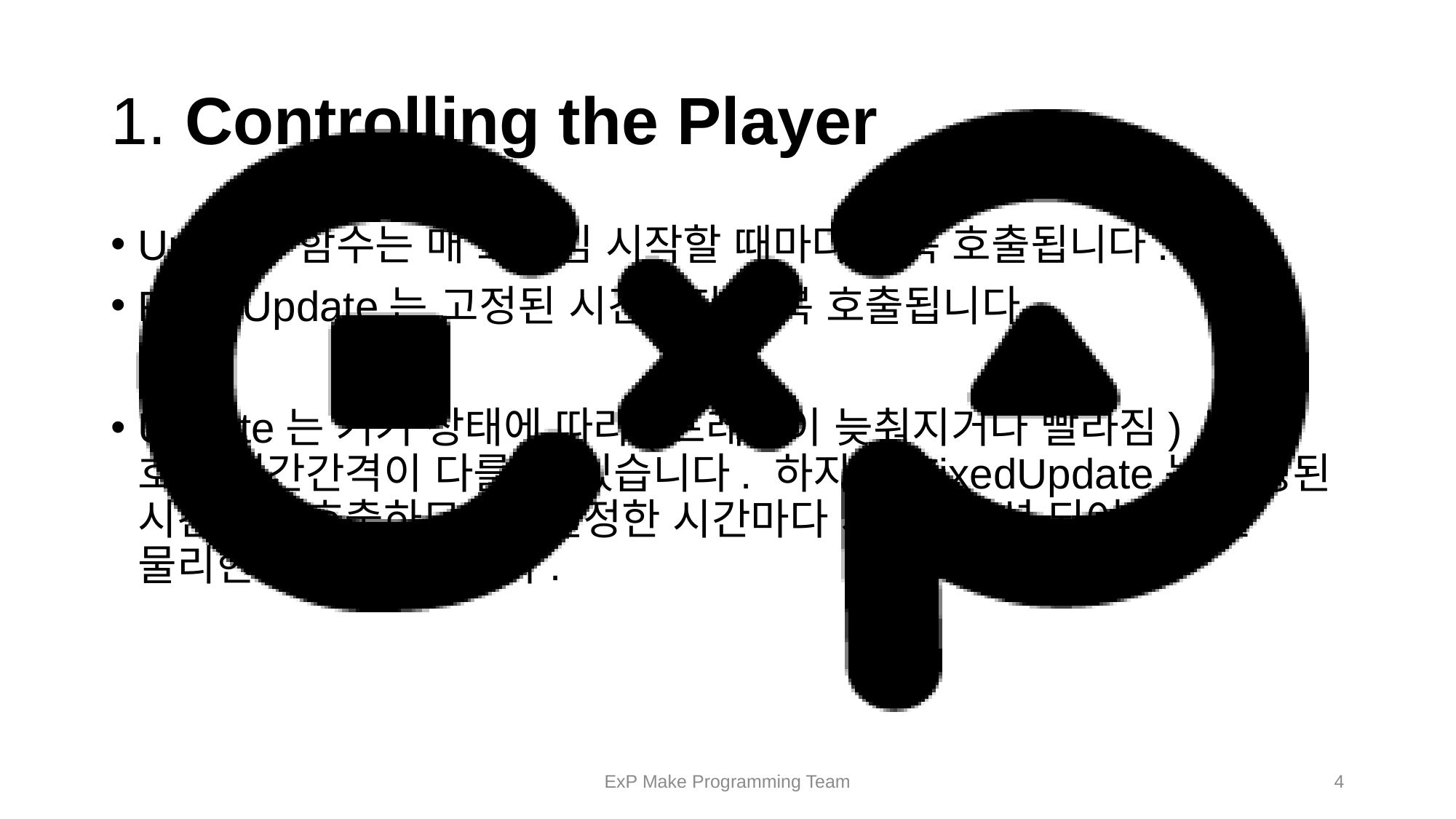

# 1. Controlling the Player
Update 함수는 매 프레임 시작할 때마다 반복 호출됩니다.
FixedUpdate는 고정된 시간마다 반복 호출됩니다.

Update는 기기 상태에 따라(프레임이 늦춰지거나 빨라짐) 반복 호출 시간간격이 다를 수 있습니다. 하지만 FixedUpdate는 고정된 시간마다 호출하므로, 일정한 시간마다 시뮬레이션 되어야 하는 물리현상에 적합합니다.
ExP Make Programming Team
4